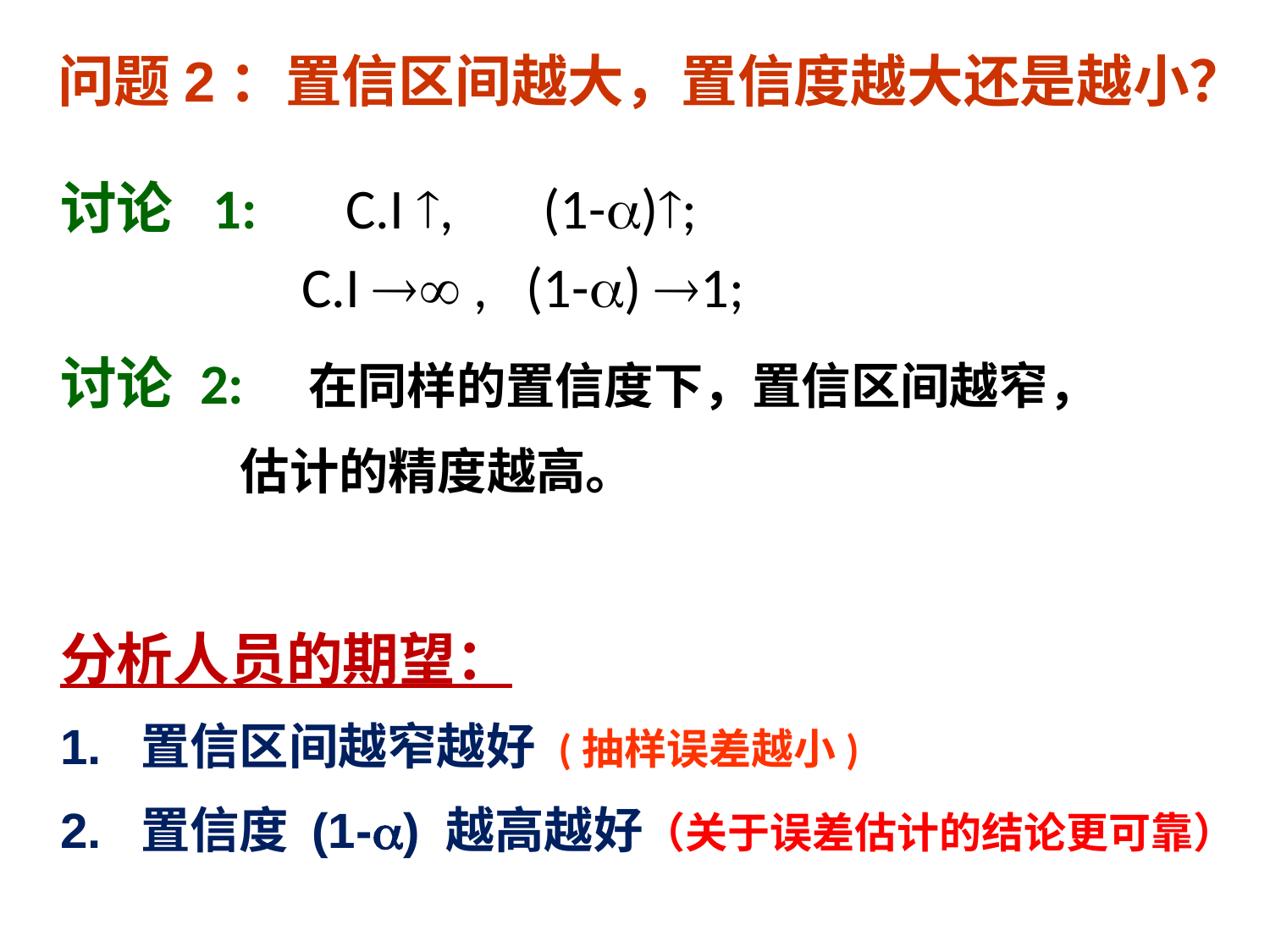

# 问题2：置信区间越大，置信度越大还是越小？
讨论  1:       C.I ↑,       (1-α)↑;
                   C.I →∞ ,   (1-α) →1;
讨论 2:    在同样的置信度下，置信区间越窄，
               估计的精度越高。

分析人员的期望：
1.  置信区间越窄越好 (抽样误差越小)
2.  置信度 (1-α) 越高越好（关于误差估计的结论更可靠）